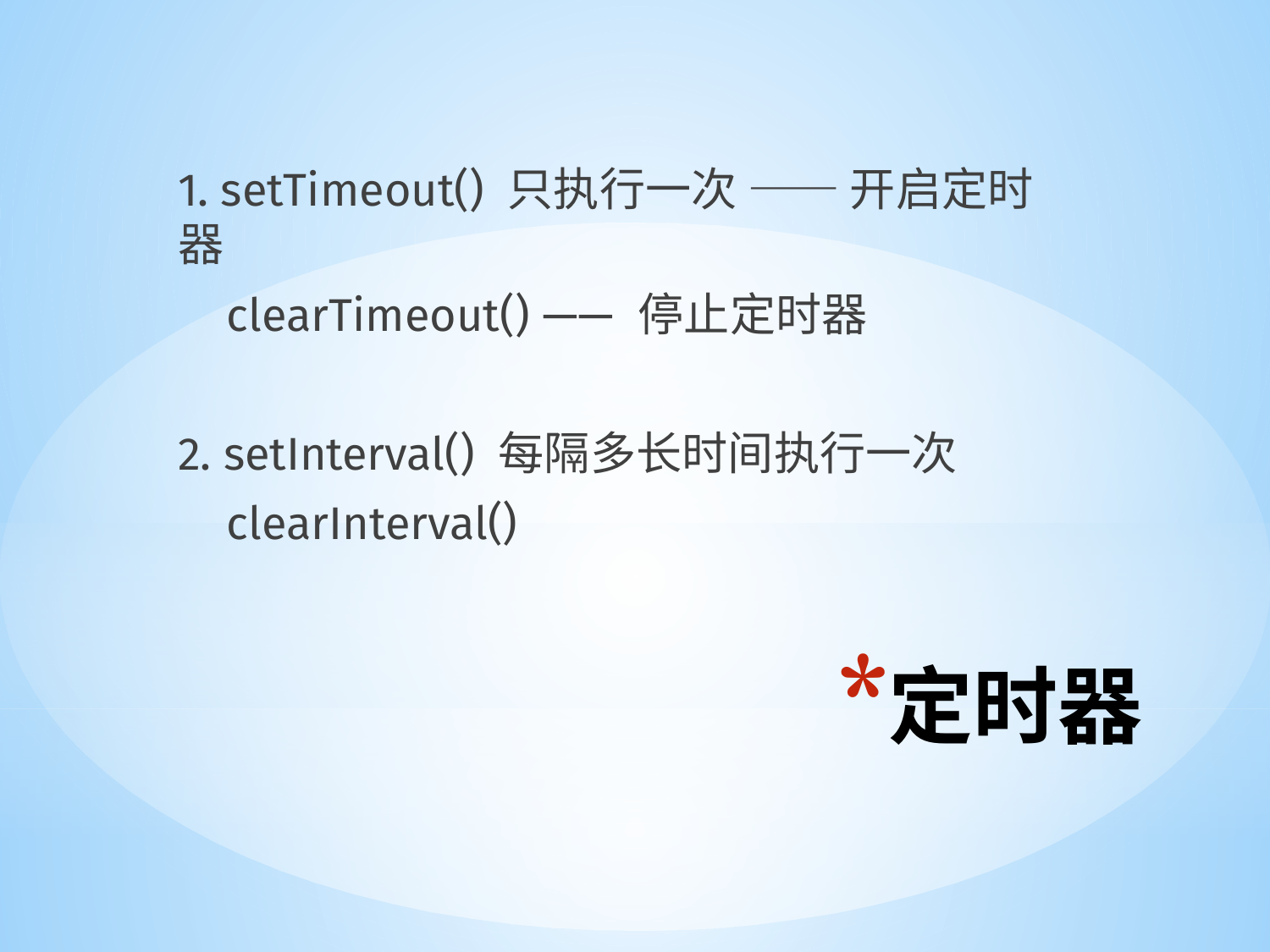

1. setTimeout() 只执行一次 —— 开启定时器
    clearTimeout() —— 停止定时器

2. setInterval() 每隔多长时间执行一次
    clearInterval()
# 定时器